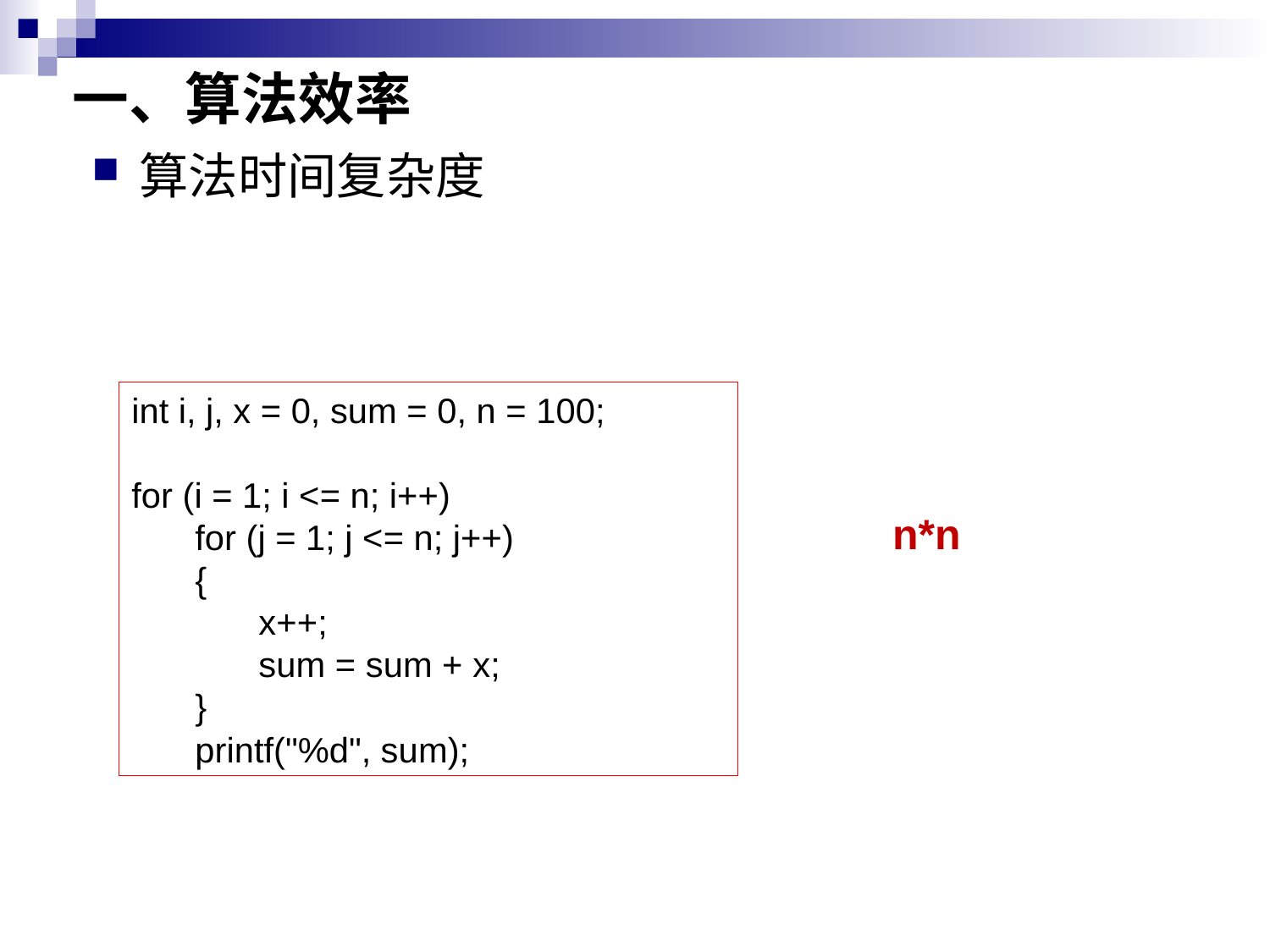

# 一、算法效率
算法时间复杂度

int i, j, x = 0, sum = 0, n = 100;
for (i = 1; i <= n; i++)
for (j = 1; j <= n; j++)
{
x++;
sum = sum + x;
}
printf("%d", sum);
n*n